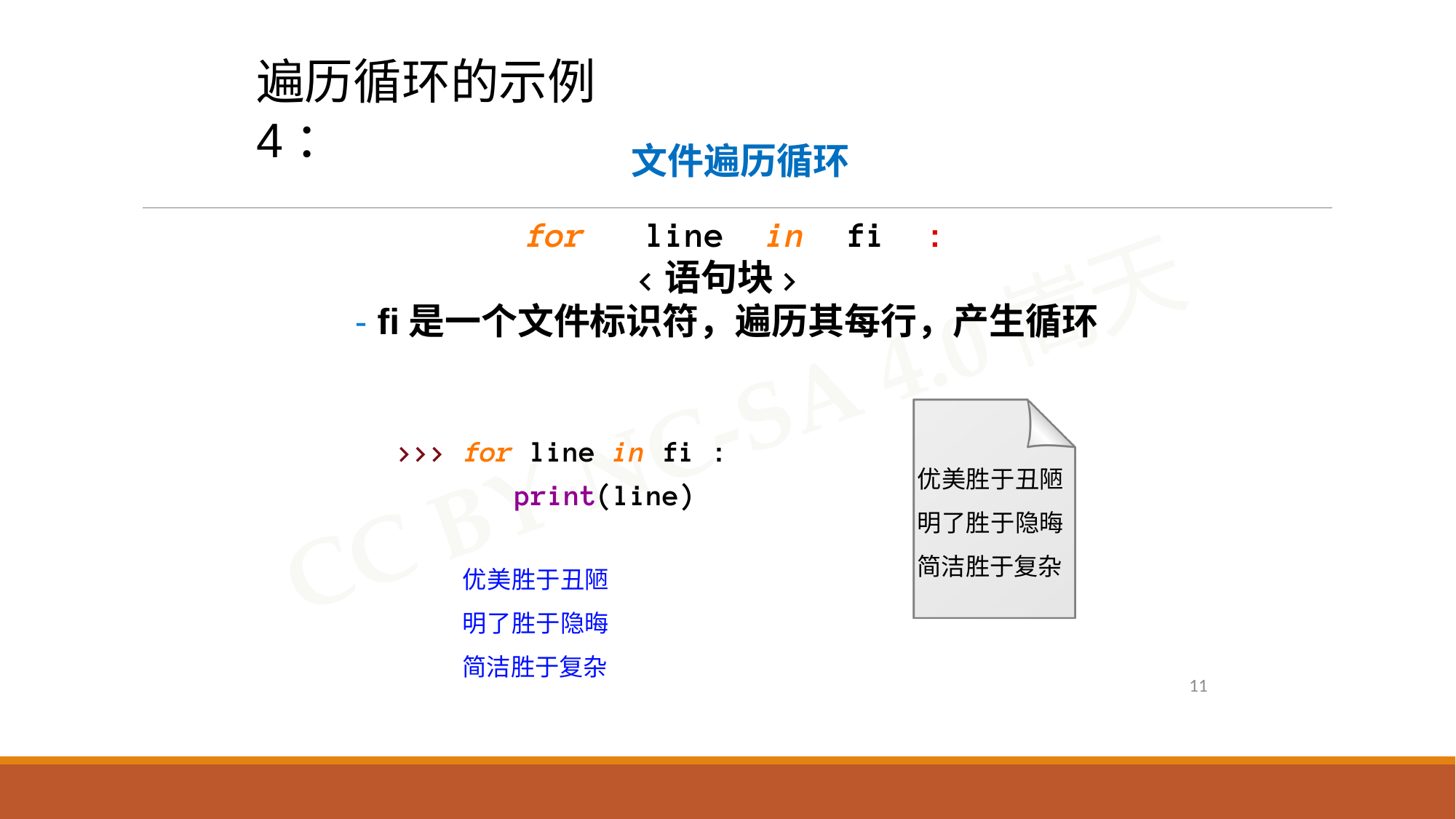

遍历循环的示例4：
文件遍历循环
for	line	in	fi	:
<语句块>
- fi是一个文件标识符，遍历其每行，产生循环

优美胜于丑陋 明了胜于隐晦 简洁胜于复杂

>>> for line in fi :
print(line)

优美胜于丑陋 明了胜于隐晦 简洁胜于复杂
11